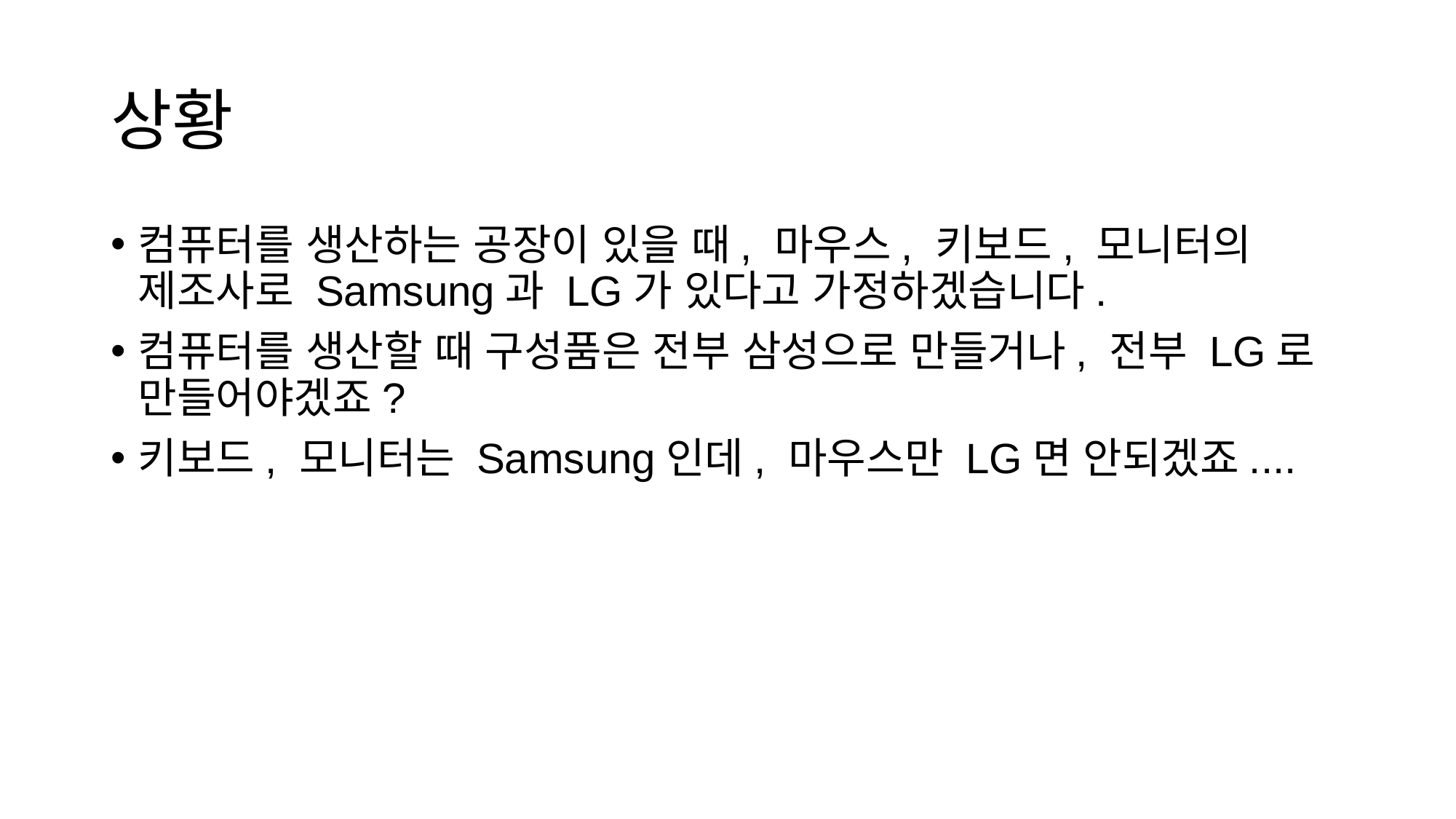

# 상황
컴퓨터를 생산하는 공장이 있을 때, 마우스, 키보드, 모니터의 제조사로 Samsung과 LG가 있다고 가정하겠습니다.
컴퓨터를 생산할 때 구성품은 전부 삼성으로 만들거나, 전부 LG로 만들어야겠죠?
키보드, 모니터는 Samsung인데, 마우스만 LG면 안되겠죠....